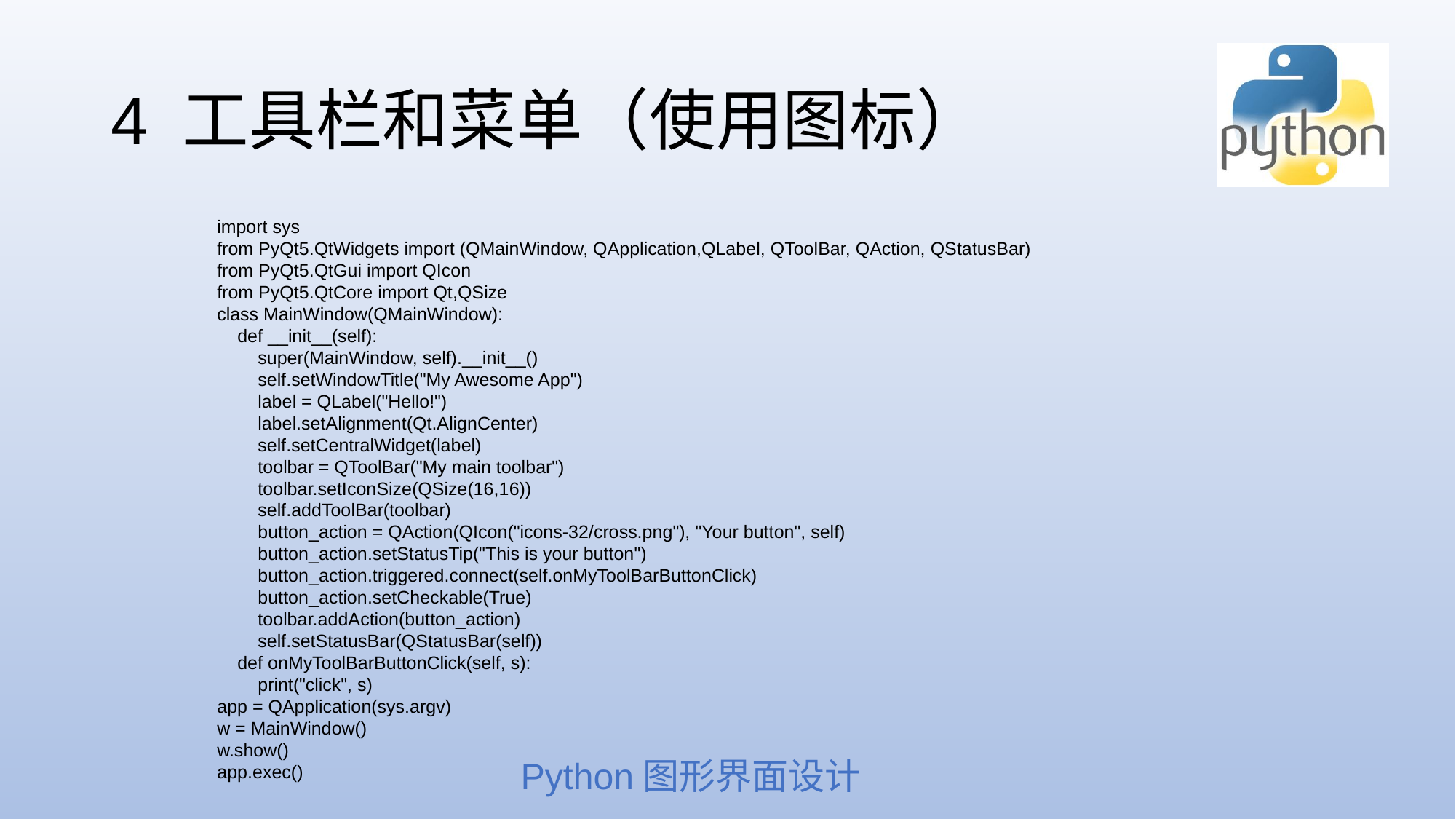

# 4 工具栏和菜单（使用图标）
import sys
from PyQt5.QtWidgets import (QMainWindow, QApplication,QLabel, QToolBar, QAction, QStatusBar)
from PyQt5.QtGui import QIcon
from PyQt5.QtCore import Qt,QSize
class MainWindow(QMainWindow):
    def __init__(self):
        super(MainWindow, self).__init__()
        self.setWindowTitle("My Awesome App")
        label = QLabel("Hello!")
        label.setAlignment(Qt.AlignCenter)
        self.setCentralWidget(label)
        toolbar = QToolBar("My main toolbar")
        toolbar.setIconSize(QSize(16,16))
        self.addToolBar(toolbar)
        button_action = QAction(QIcon("icons-32/cross.png"), "Your button", self)
        button_action.setStatusTip("This is your button")
        button_action.triggered.connect(self.onMyToolBarButtonClick)
        button_action.setCheckable(True)
        toolbar.addAction(button_action)
        self.setStatusBar(QStatusBar(self))
    def onMyToolBarButtonClick(self, s):
        print("click", s)
app = QApplication(sys.argv)
w = MainWindow()
w.show()
app.exec()